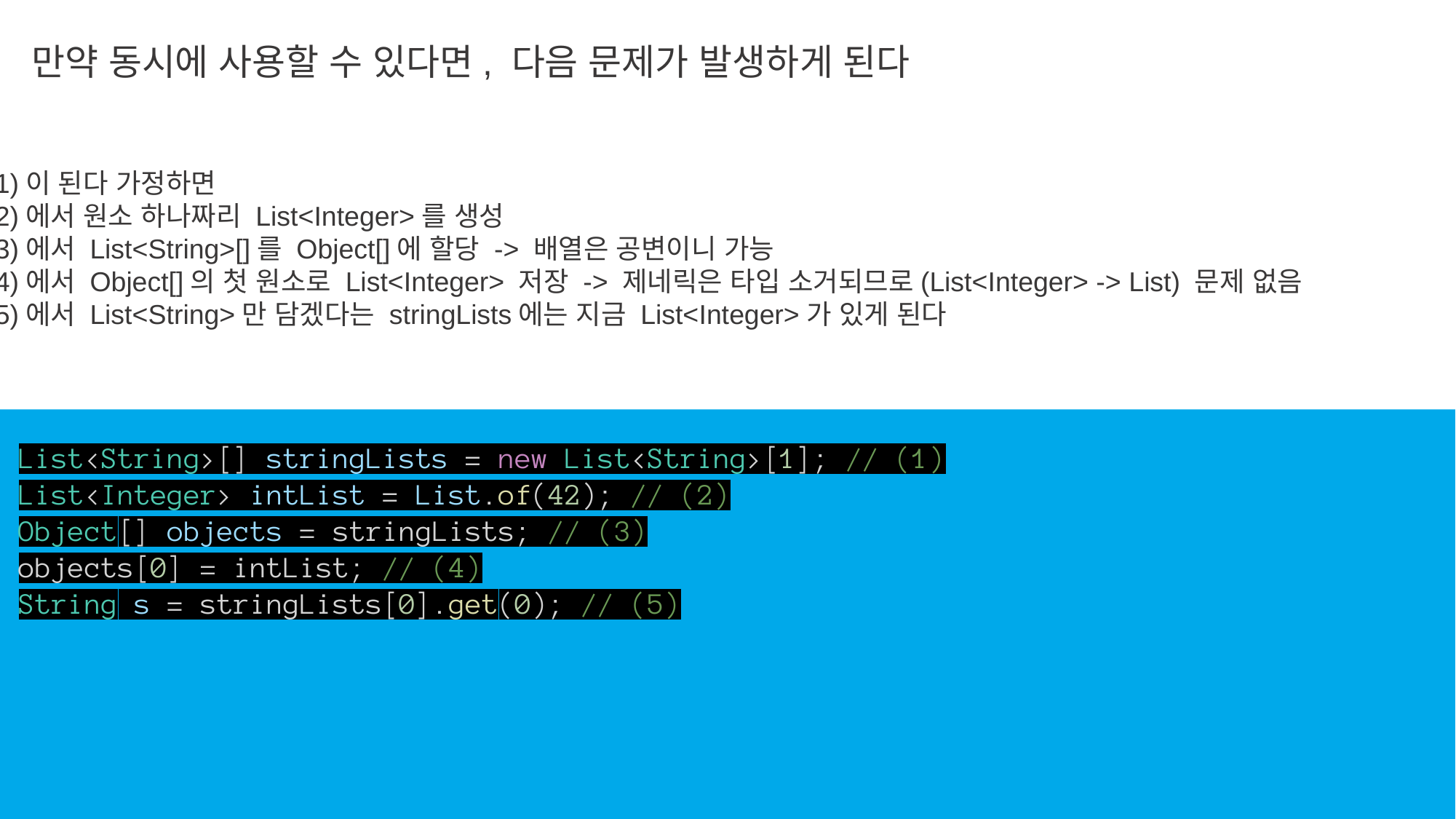

만약 동시에 사용할 수 있다면, 다음 문제가 발생하게 된다
(1)이 된다 가정하면
(2)에서 원소 하나짜리 List<Integer>를 생성
(3)에서 List<String>[]를 Object[]에 할당 -> 배열은 공변이니 가능
(4)에서 Object[]의 첫 원소로 List<Integer> 저장 -> 제네릭은 타입 소거되므로(List<Integer> -> List) 문제 없음
(5)에서 List<String>만 담겠다는 stringLists에는 지금 List<Integer>가 있게 된다

List<String>[] stringLists = new List<String>[1]; // (1)
List<Integer> intList = List.of(42); // (2)
Object[] objects = stringLists; // (3)
objects[0] = intList; // (4)
String s = stringLists[0].get(0); // (5)